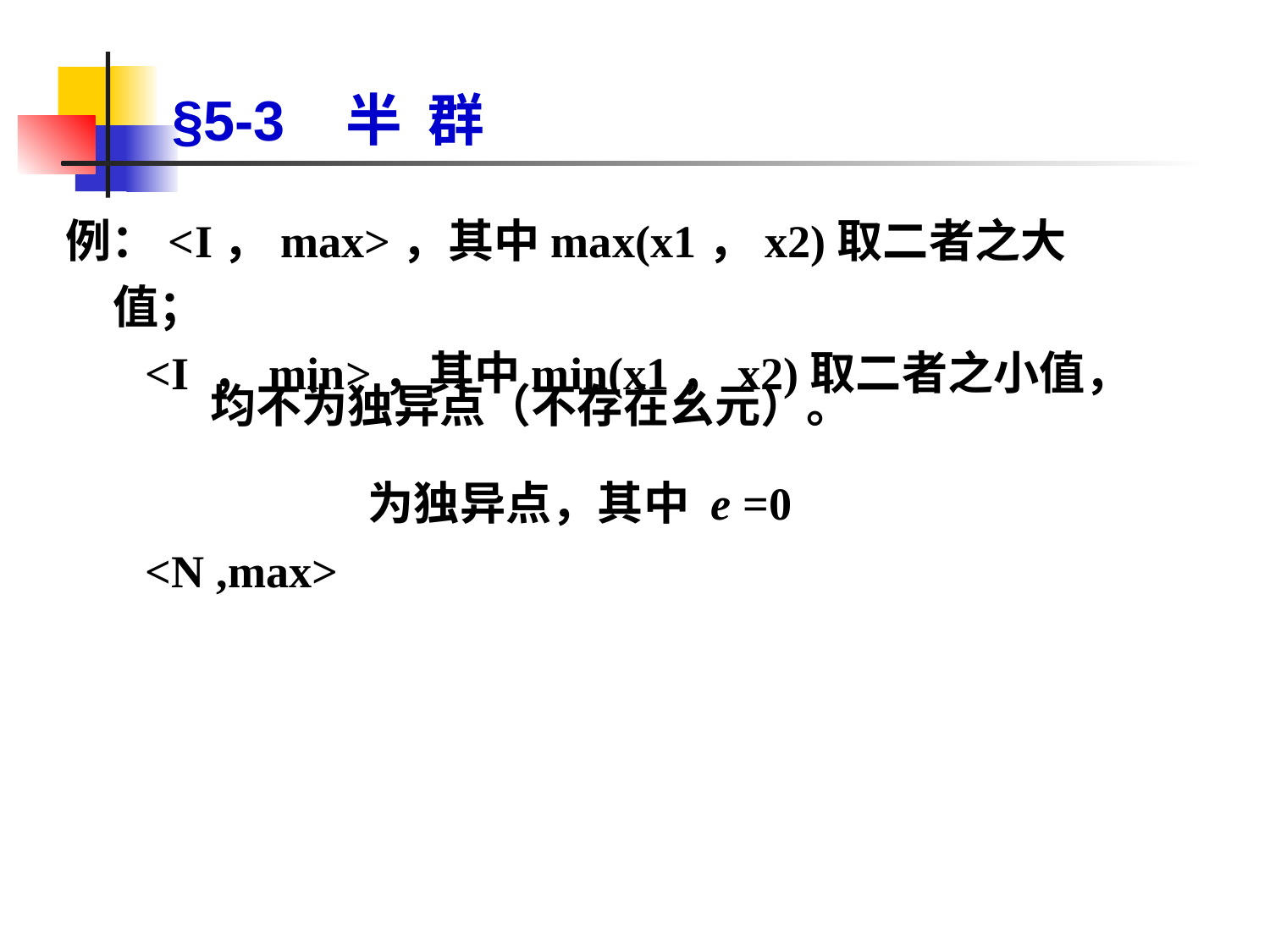

# §5-3   半  群
例：<I，max>，其中max(x1，x2)取二者之大值；
       <I ，min>，其中min(x1，x2)取二者之小值，

       <N ,max>
 均不为独异点（不存在幺元）。
为独异点，其中 e =0
11